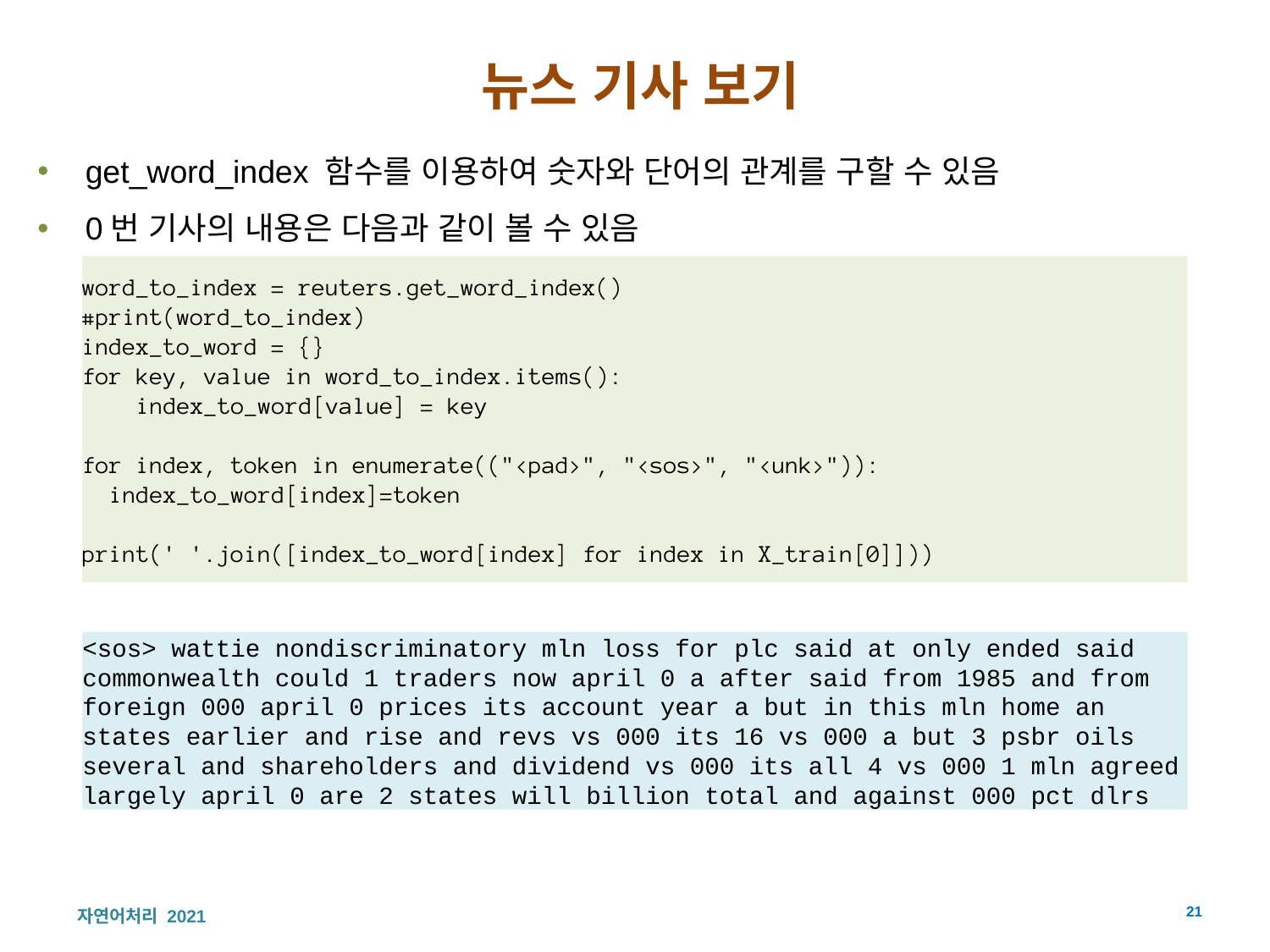

# 뉴스 기사 보기
get_word_index 함수를 이용하여 숫자와 단어의 관계를 구할 수 있음
0번 기사의 내용은 다음과 같이 볼 수 있음

word_to_index = reuters.get_word_index()
#print(word_to_index)
index_to_word = {}
for key, value in word_to_index.items():
    index_to_word[value] = key

for index, token in enumerate(("<pad>", "<sos>", "<unk>")):
  index_to_word[index]=token

print(' '.join([index_to_word[index] for index in X_train[0]]))
<sos> wattie nondiscriminatory mln loss for plc said at only ended said commonwealth could 1 traders now april 0 a after said from 1985 and from foreign 000 april 0 prices its account year a but in this mln home an states earlier and rise and revs vs 000 its 16 vs 000 a but 3 psbr oils several and shareholders and dividend vs 000 its all 4 vs 000 1 mln agreed largely april 0 are 2 states will billion total and against 000 pct dlrs